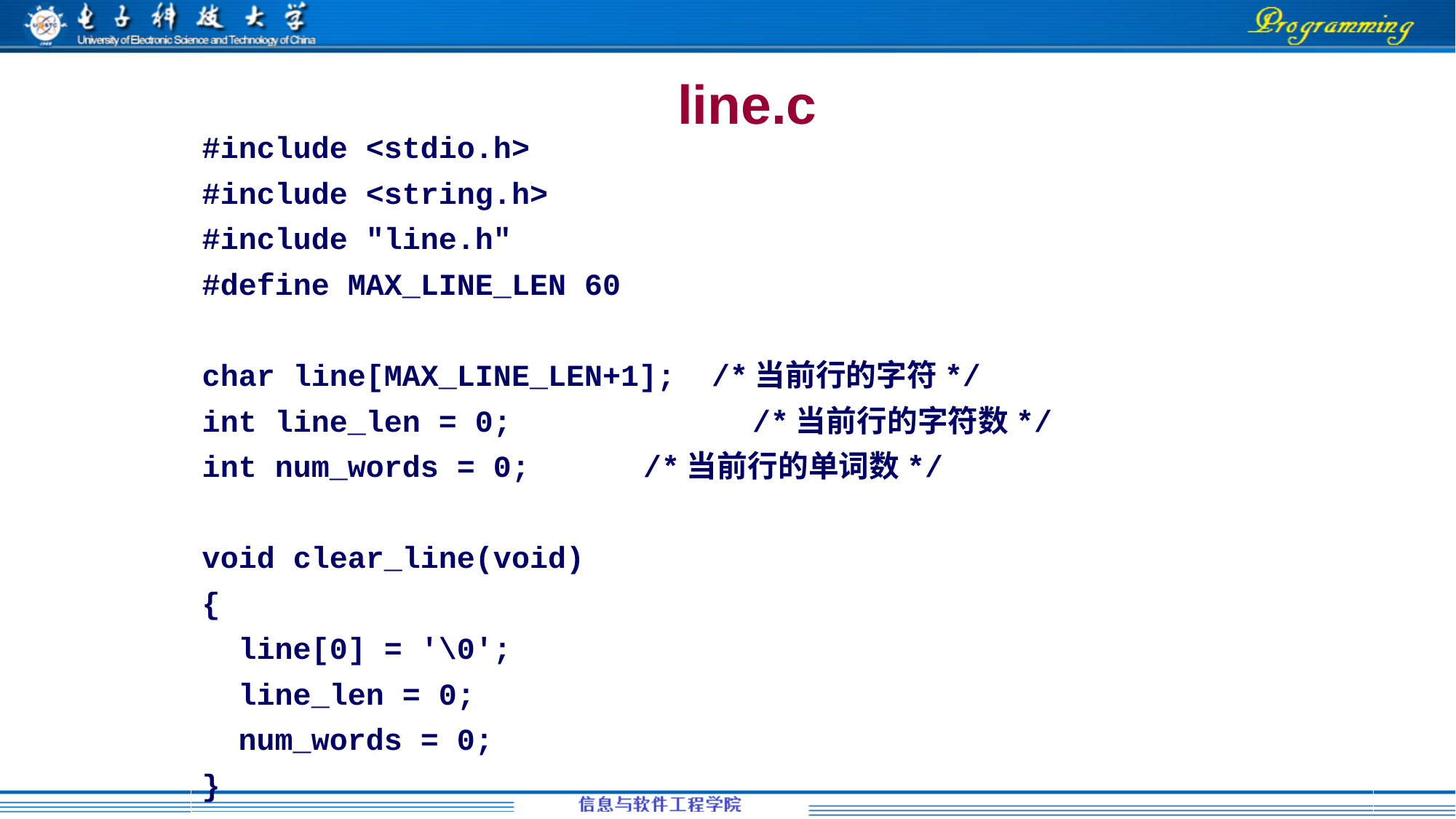

line.c
#include <stdio.h>
#include <string.h>
#include "line.h"
#define MAX_LINE_LEN 60

char line[MAX_LINE_LEN+1];  /*当前行的字符*/
int line_len = 0;		    /*当前行的字符数*/
int num_words = 0;	    /*当前行的单词数*/

void clear_line(void)
{
  line[0] = '\0';
  line_len = 0;
  num_words = 0;
}